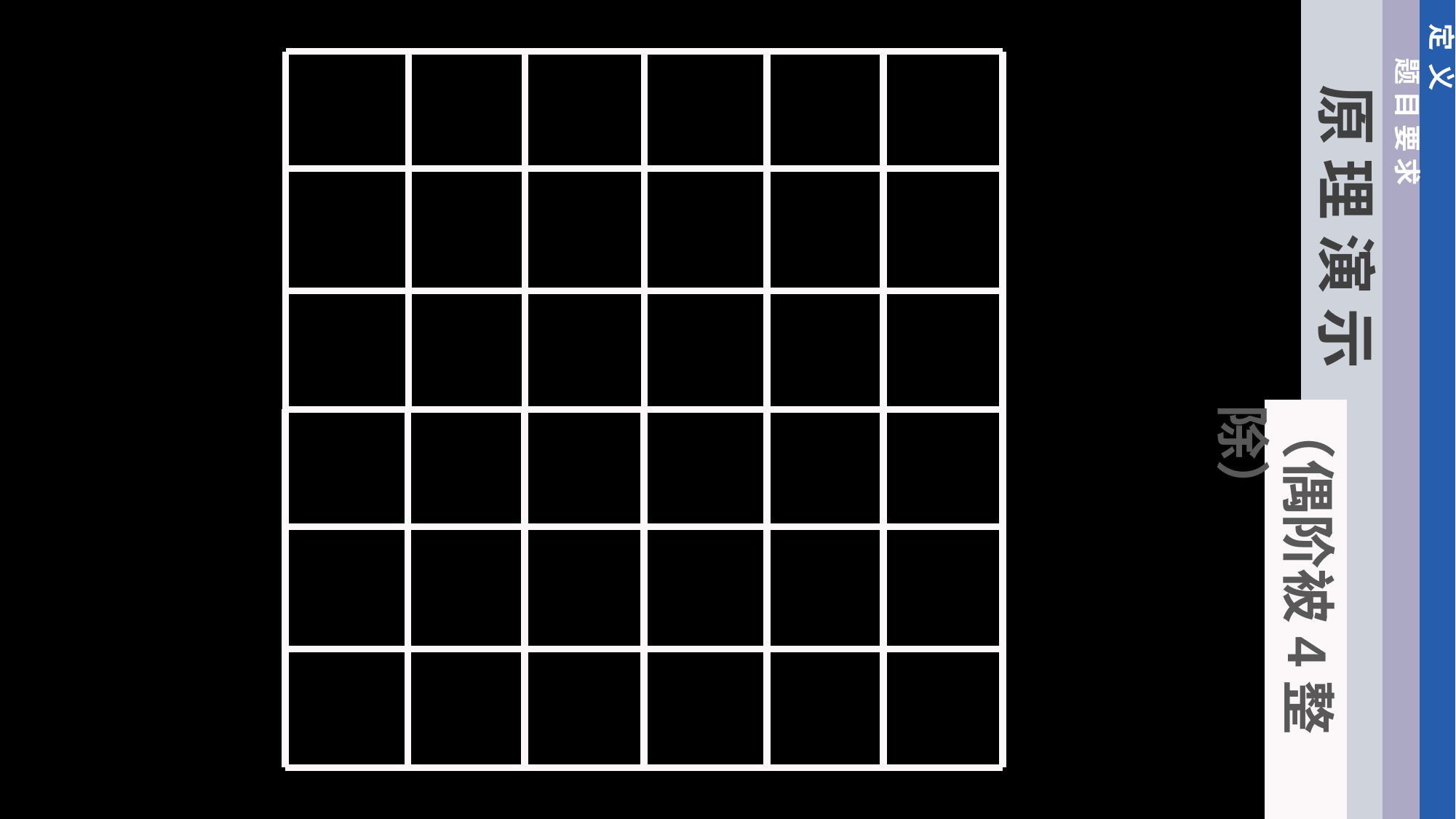

定  义
题 目 要 求
原 理 演 示
（偶阶被4整除）

偶阶不能被4整除